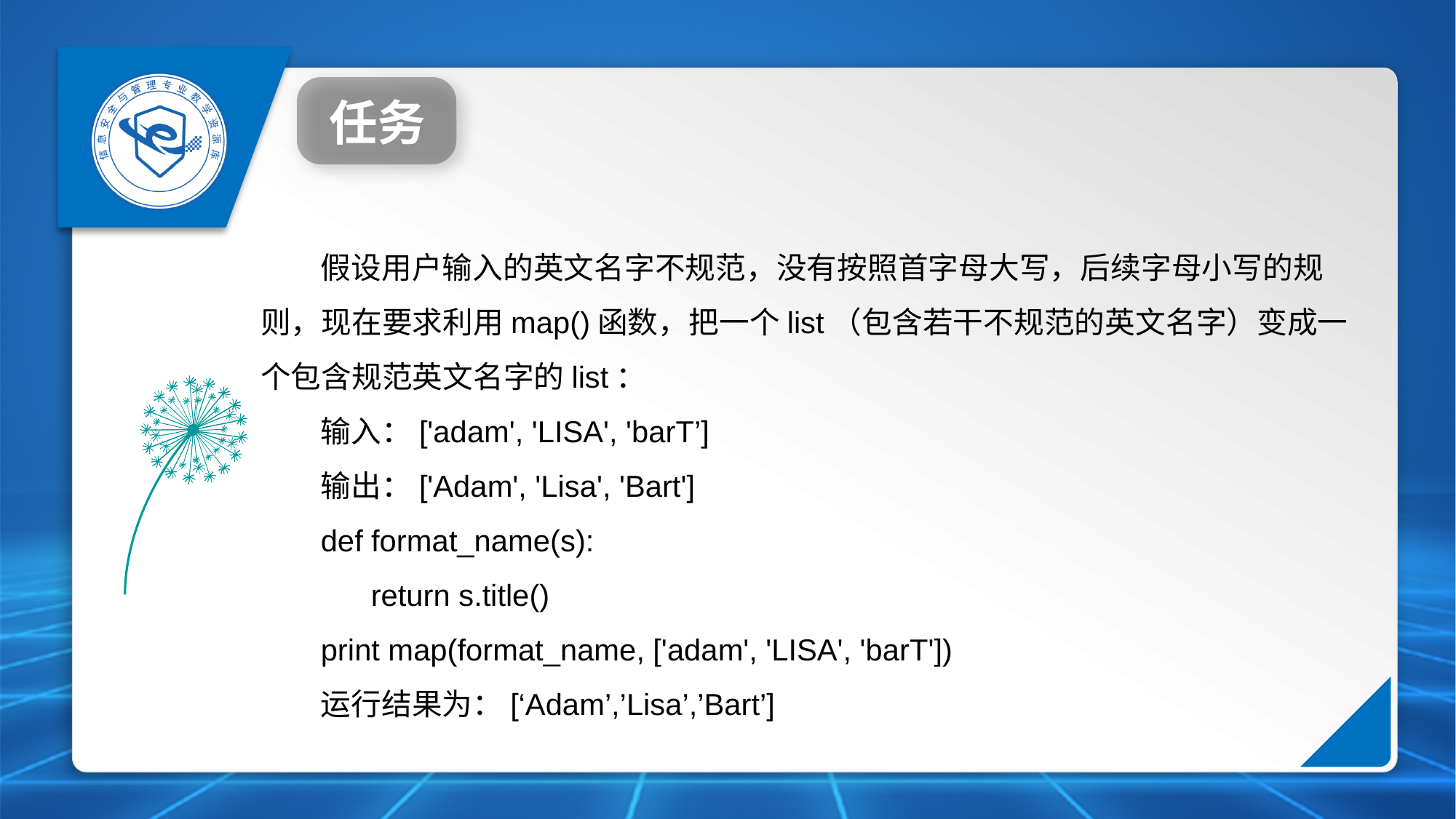

任务
假设用户输入的英文名字不规范，没有按照首字母大写，后续字母小写的规则，现在要求利用map()函数，把一个list（包含若干不规范的英文名字）变成一个包含规范英文名字的list：
输入：['adam', 'LISA', 'barT’]
输出：['Adam', 'Lisa', 'Bart']
def format_name(s):
      return s.title()
print map(format_name, ['adam', 'LISA', 'barT'])
运行结果为：[‘Adam’,’Lisa’,’Bart’]